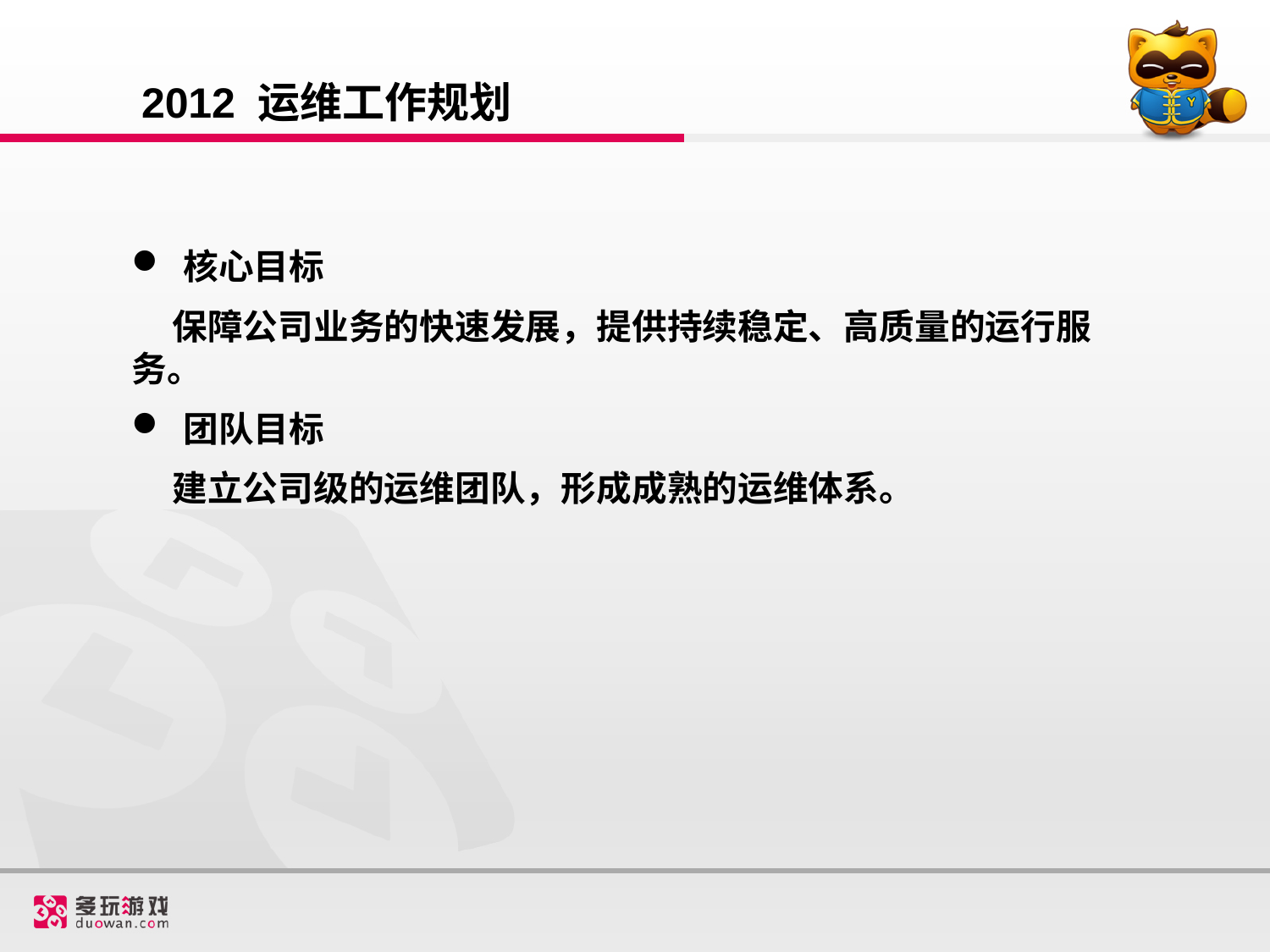

2012 运维工作规划

 核心目标
    保障公司业务的快速发展，提供持续稳定、高质量的运行服务。
 团队目标
    建立公司级的运维团队，形成成熟的运维体系。